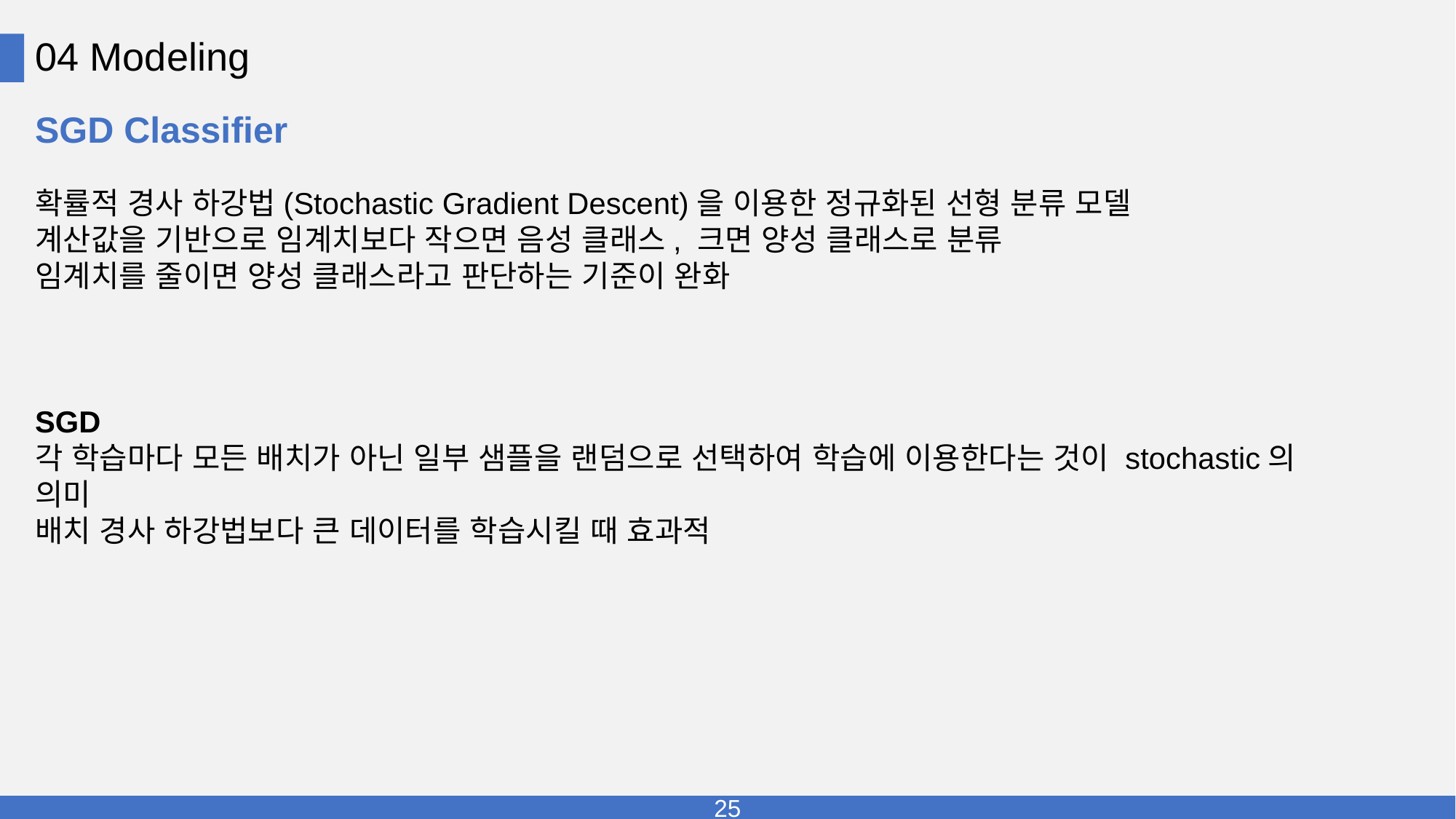

# 04 Modeling
SGD Classifier
확률적 경사 하강법(Stochastic Gradient Descent)을 이용한 정규화된 선형 분류 모델
계산값을 기반으로 임계치보다 작으면 음성 클래스, 크면 양성 클래스로 분류
임계치를 줄이면 양성 클래스라고 판단하는 기준이 완화

SGD
각 학습마다 모든 배치가 아닌 일부 샘플을 랜덤으로 선택하여 학습에 이용한다는 것이 stochastic의 의미
배치 경사 하강법보다 큰 데이터를 학습시킬 때 효과적